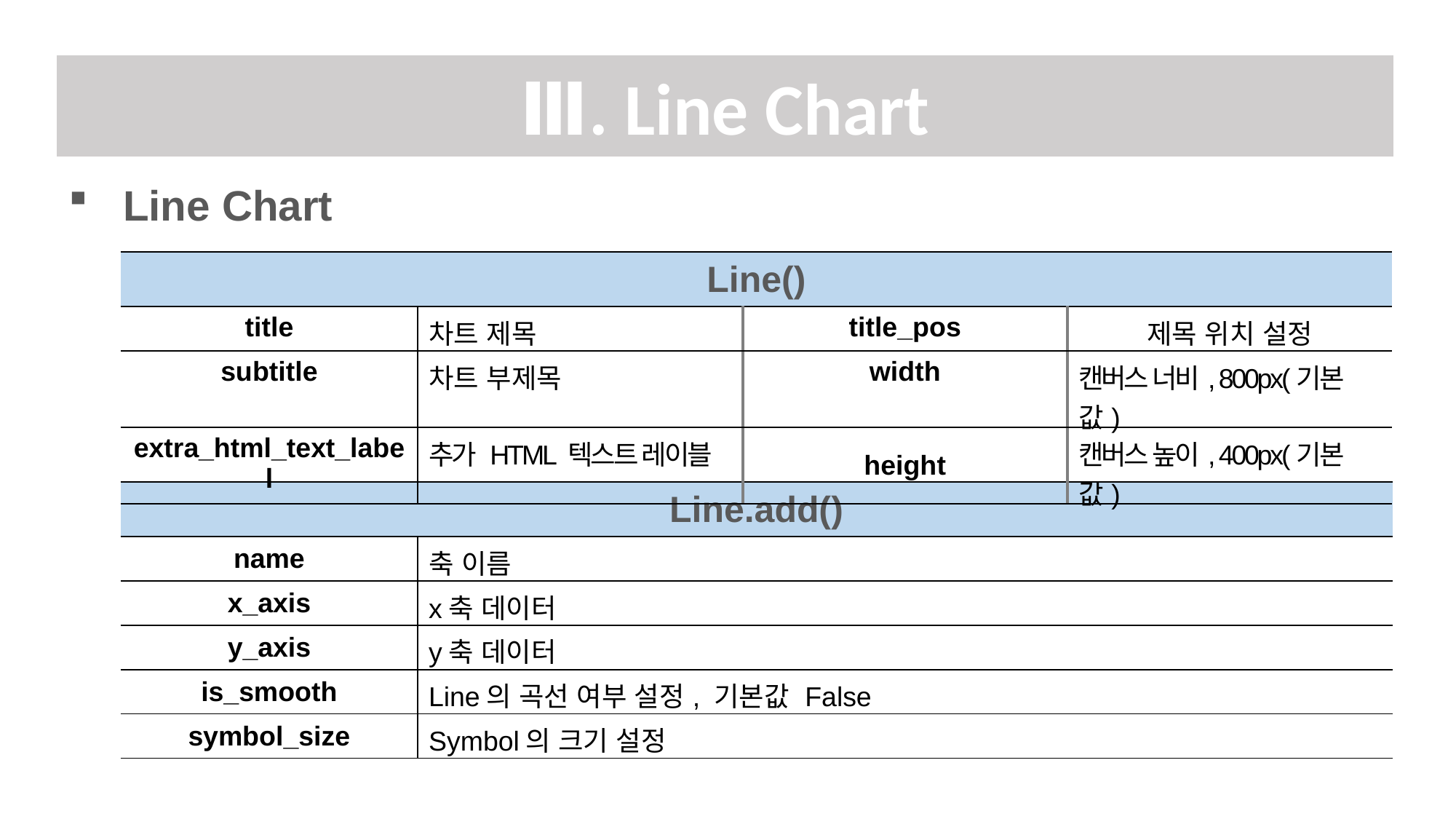

Ⅲ. Line Chart
Line Chart
| Line() |  |  |  |
| --- | --- | --- | --- |
| title | 차트 제목 | title\_pos | 제목 위치 설정 |
| subtitle | 차트 부제목 | width | 캔버스 너비, 800px(기본값) |
| extra\_html\_text\_label | 추가 HTML 텍스트 레이블 | height | 캔버스 높이, 400px(기본값) |
| Line.add() |  |
| --- | --- |
| name | 축 이름 |
| x\_axis | x축 데이터 |
| y\_axis | y축 데이터 |
| is\_smooth | Line의 곡선 여부 설정, 기본값 False |
| symbol\_size | Symbol의 크기 설정 |